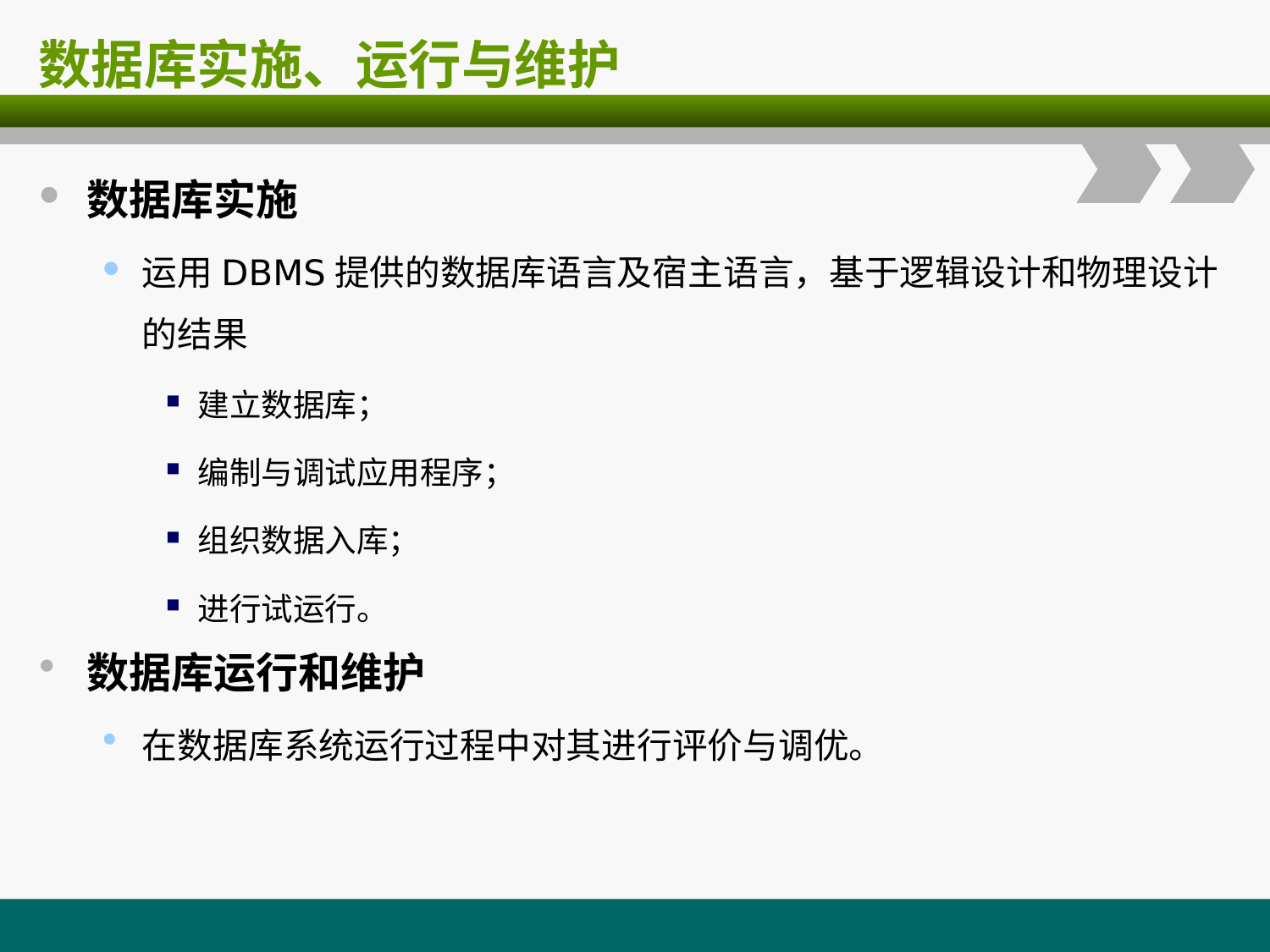

# 数据库实施、运行与维护
数据库实施
运用DBMS提供的数据库语言及宿主语言，基于逻辑设计和物理设计的结果
建立数据库；
编制与调试应用程序；
组织数据入库；
进行试运行。
数据库运行和维护
在数据库系统运行过程中对其进行评价与调优。